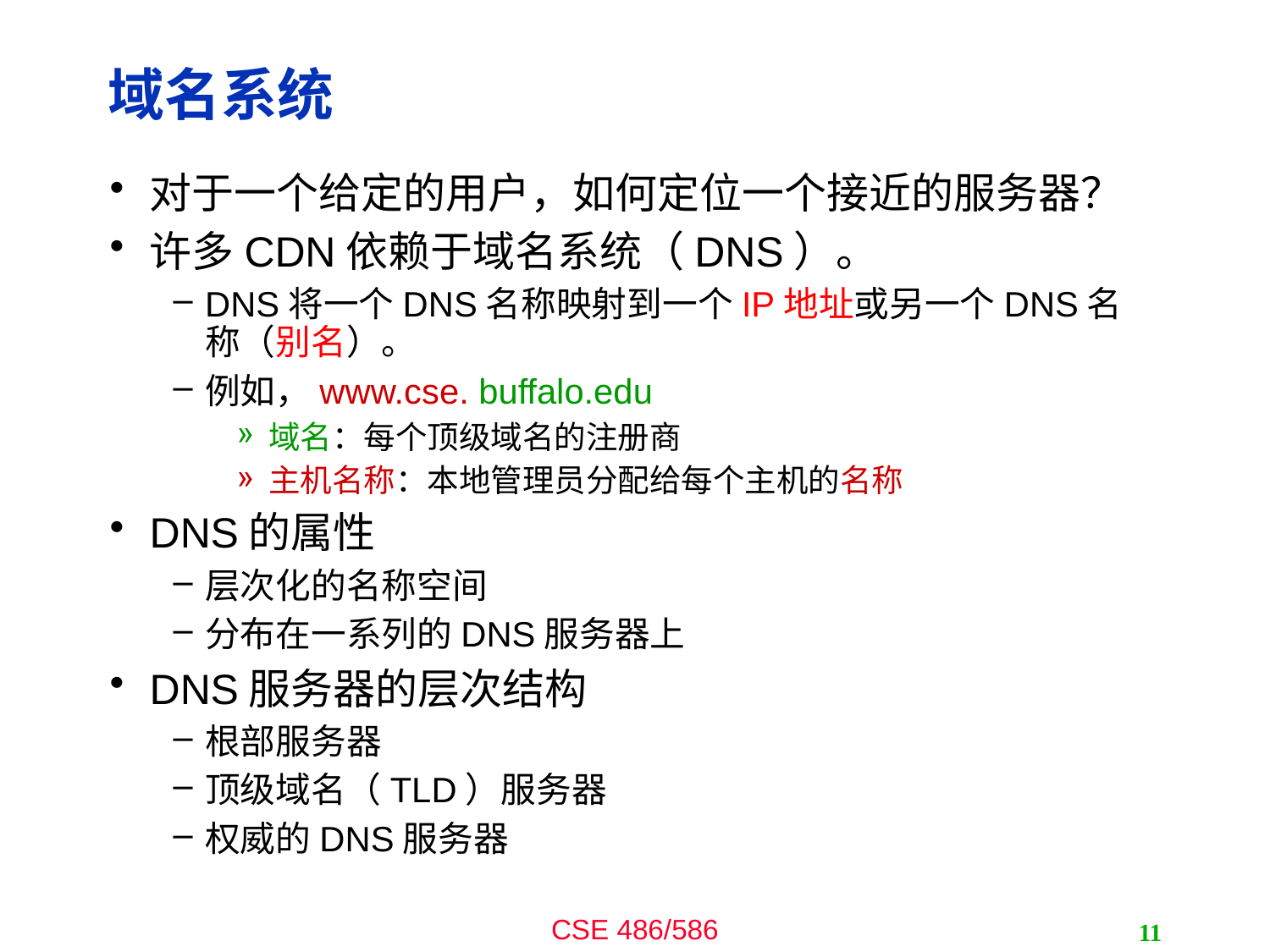

# 域名系统
对于一个给定的用户，如何定位一个接近的服务器？
许多CDN依赖于域名系统（DNS）。
DNS将一个DNS名称映射到一个IP地址或另一个DNS名称（别名）。
例如，www.cse. buffalo.edu
域名：每个顶级域名的注册商
主机名称：本地管理员分配给每个主机的名称
DNS的属性
层次化的名称空间
分布在一系列的DNS服务器上
DNS服务器的层次结构
根部服务器
顶级域名（TLD）服务器
权威的DNS服务器
11